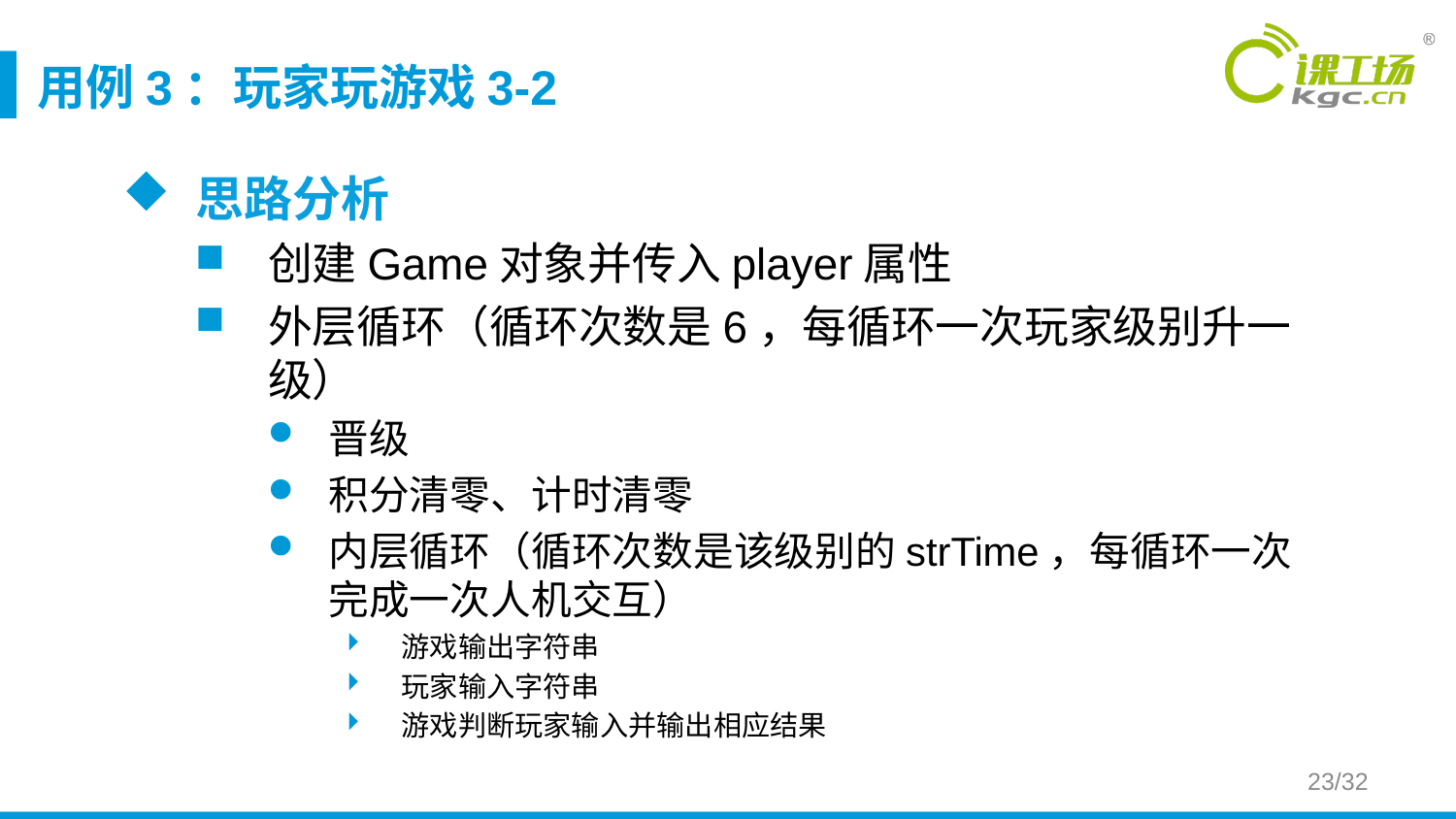

# 用例3：玩家玩游戏3-2
思路分析
创建Game对象并传入player属性
外层循环（循环次数是6，每循环一次玩家级别升一级）
晋级
积分清零、计时清零
内层循环（循环次数是该级别的strTime，每循环一次完成一次人机交互）
游戏输出字符串
玩家输入字符串
游戏判断玩家输入并输出相应结果

23/32